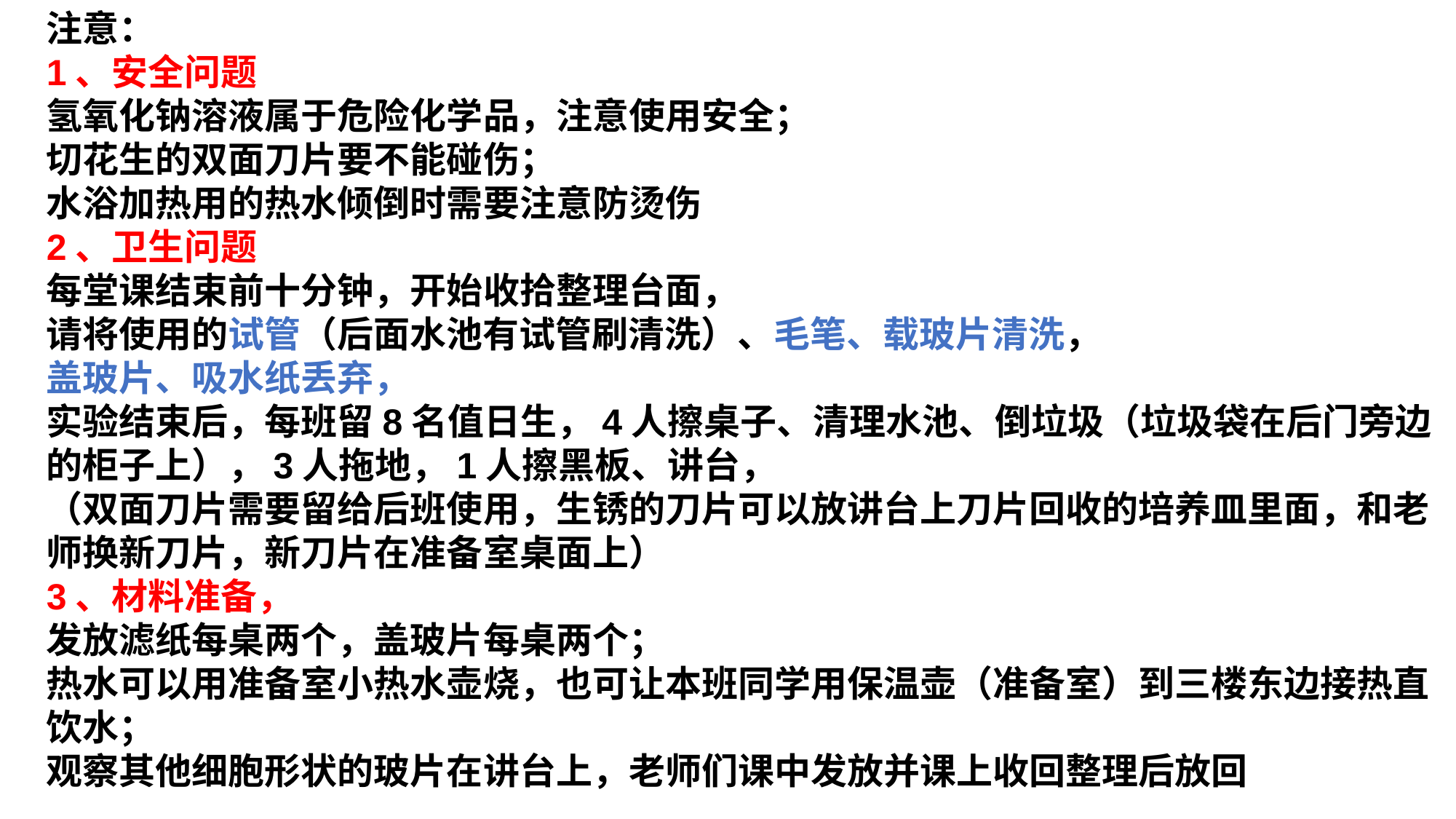

注意：
1、安全问题
氢氧化钠溶液属于危险化学品，注意使用安全；
切花生的双面刀片要不能碰伤；
水浴加热用的热水倾倒时需要注意防烫伤
2、卫生问题
每堂课结束前十分钟，开始收拾整理台面，
请将使用的试管（后面水池有试管刷清洗）、毛笔、载玻片清洗，
盖玻片、吸水纸丢弃，
实验结束后，每班留8名值日生，4人擦桌子、清理水池、倒垃圾（垃圾袋在后门旁边的柜子上），3人拖地，1人擦黑板、讲台，
（双面刀片需要留给后班使用，生锈的刀片可以放讲台上刀片回收的培养皿里面，和老师换新刀片，新刀片在准备室桌面上）
3、材料准备，
发放滤纸每桌两个，盖玻片每桌两个；
热水可以用准备室小热水壶烧，也可让本班同学用保温壶（准备室）到三楼东边接热直饮水；
观察其他细胞形状的玻片在讲台上，老师们课中发放并课上收回整理后放回